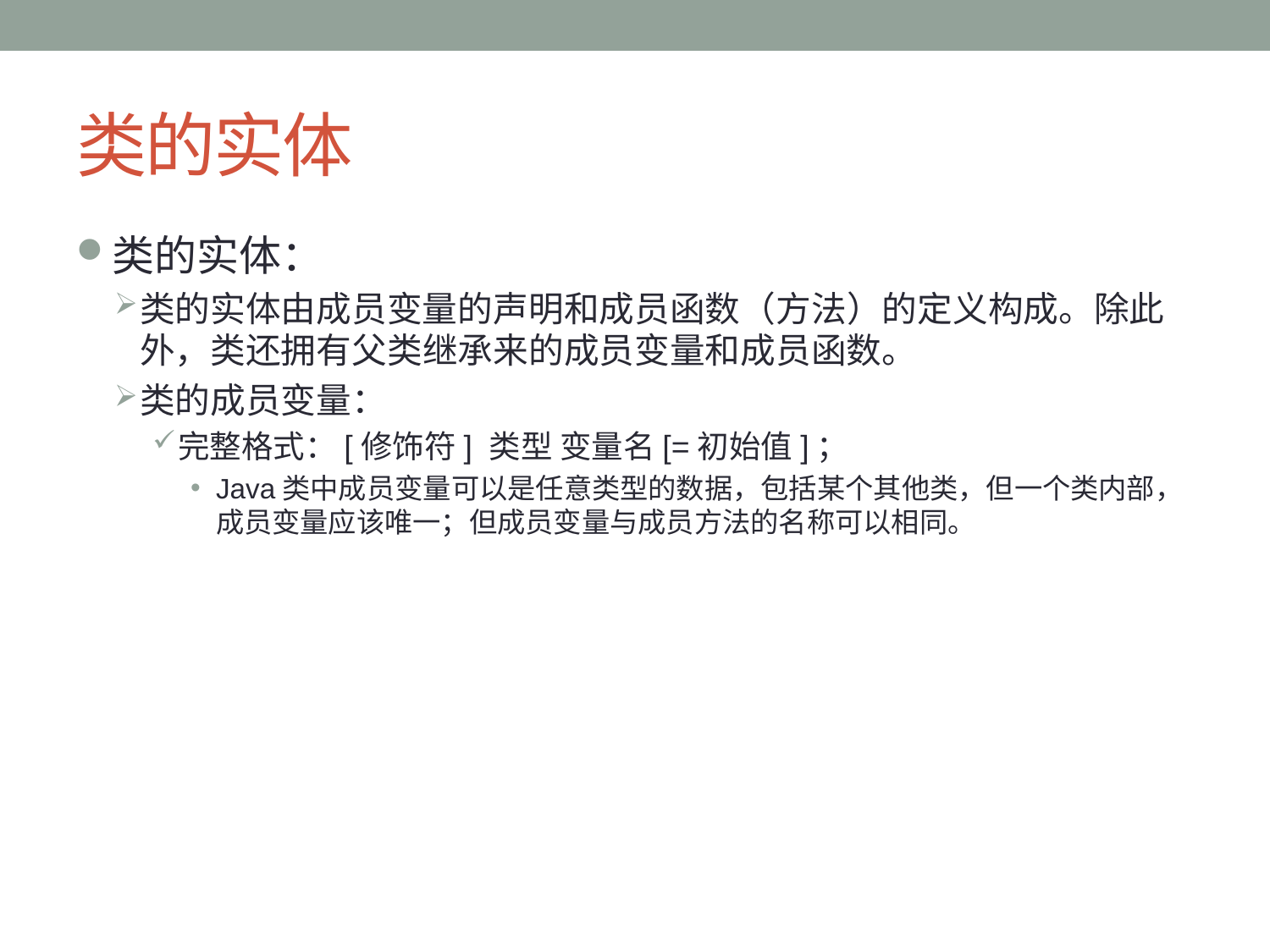

# 类的实体
类的实体：
类的实体由成员变量的声明和成员函数（方法）的定义构成。除此外，类还拥有父类继承来的成员变量和成员函数。
类的成员变量：
完整格式：[修饰符] 类型 变量名[=初始值]；
Java类中成员变量可以是任意类型的数据，包括某个其他类，但一个类内部，成员变量应该唯一；但成员变量与成员方法的名称可以相同。